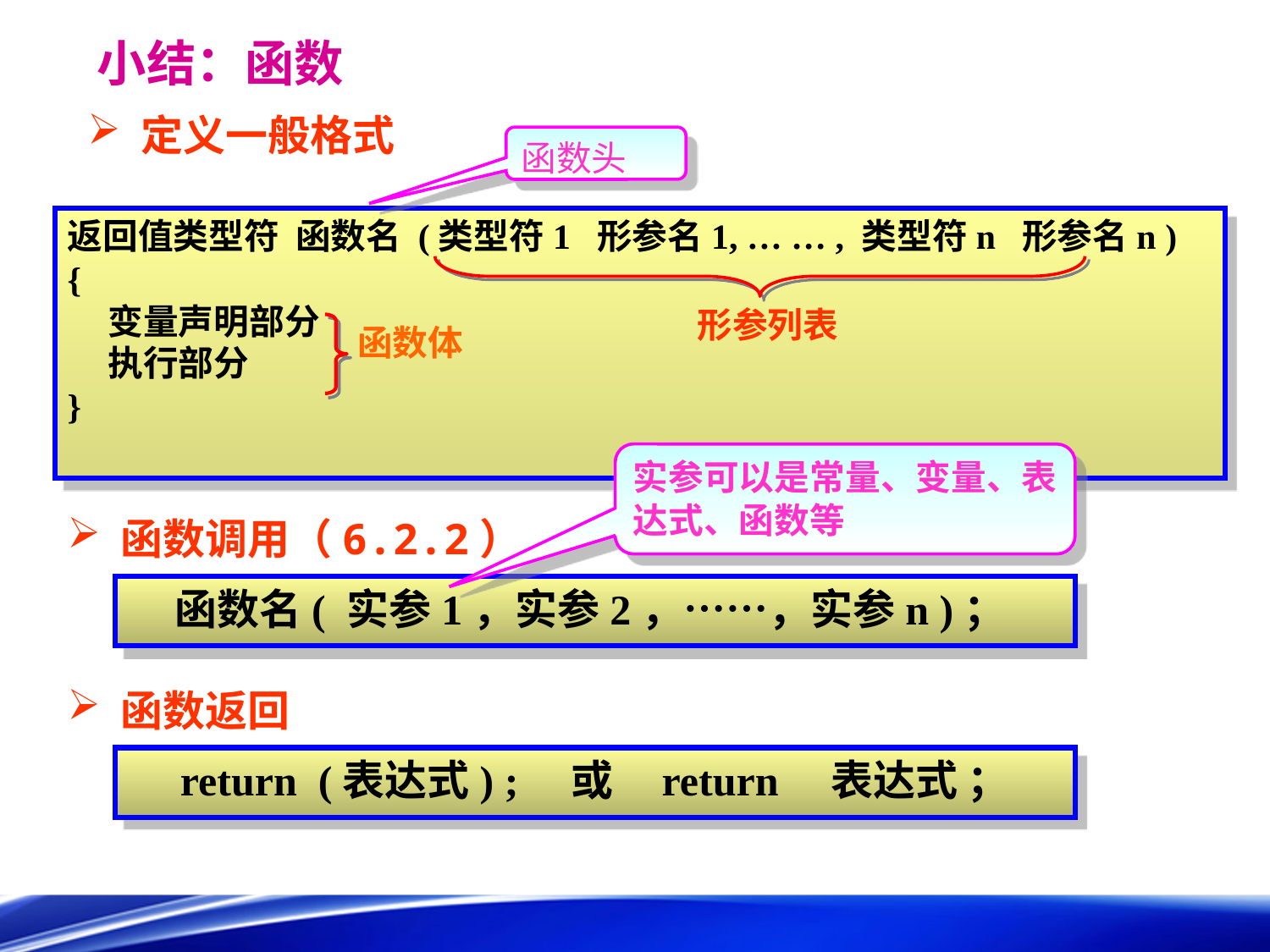

小结：函数
 定义一般格式
函数头
返回值类型符  函数名 (类型符1  形参名1, … … , 类型符n  形参名n )
{
    变量声明部分
    执行部分
}

形参列表

函数体
实参可以是常量、变量、表达式、函数等
 函数调用（6.2.2）
函数名( 实参1，实参2，……，实参n )；
 函数返回
return  (表达式) ;    或    return    表达式 ；